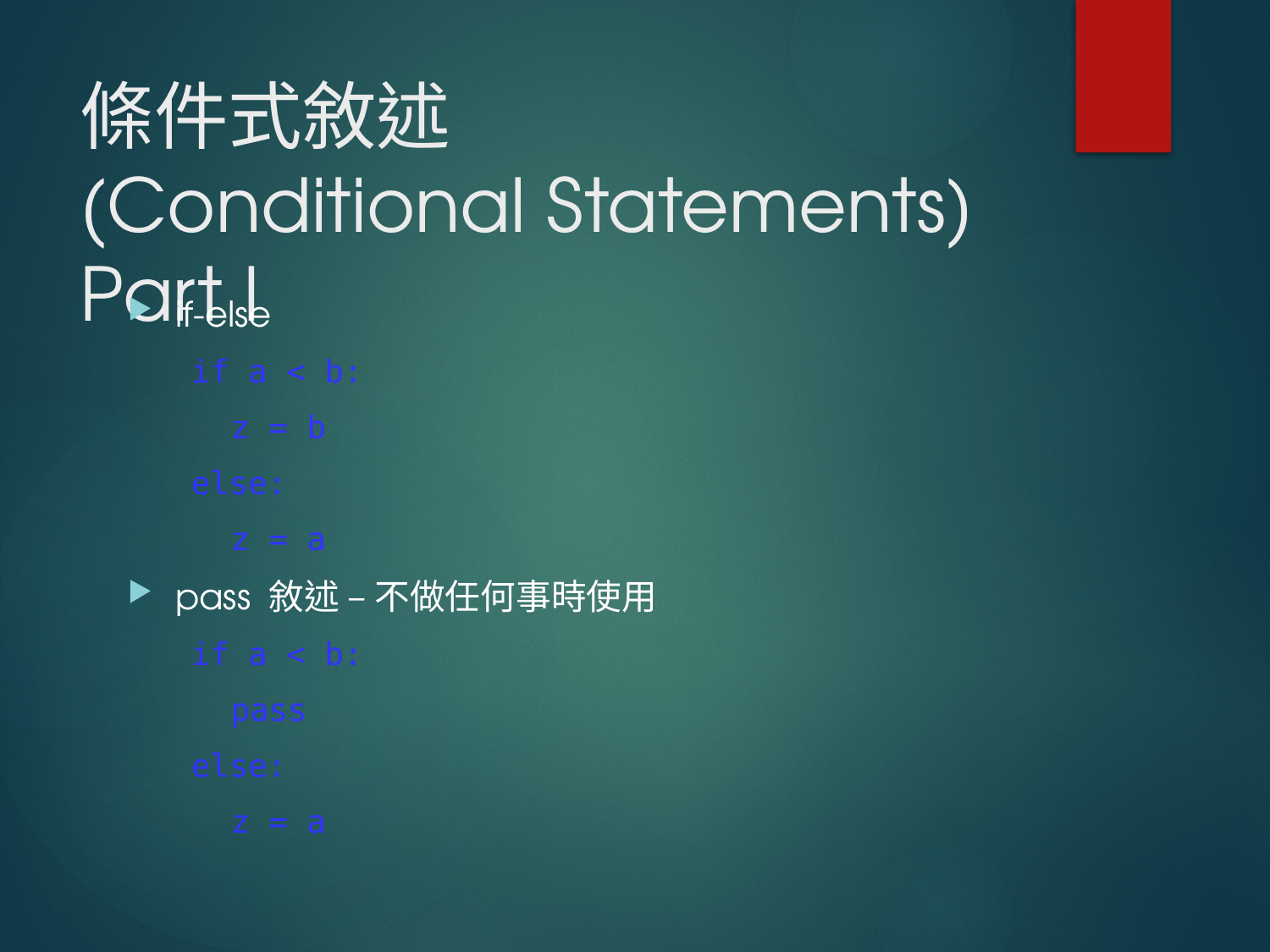

# 條件式敘述 (Conditional Statements) Part I
if-else
if a < b:
	z = b
else:
	z = a
pass 敘述 – 不做任何事時使用
if a < b:
	pass
else:
	z = a